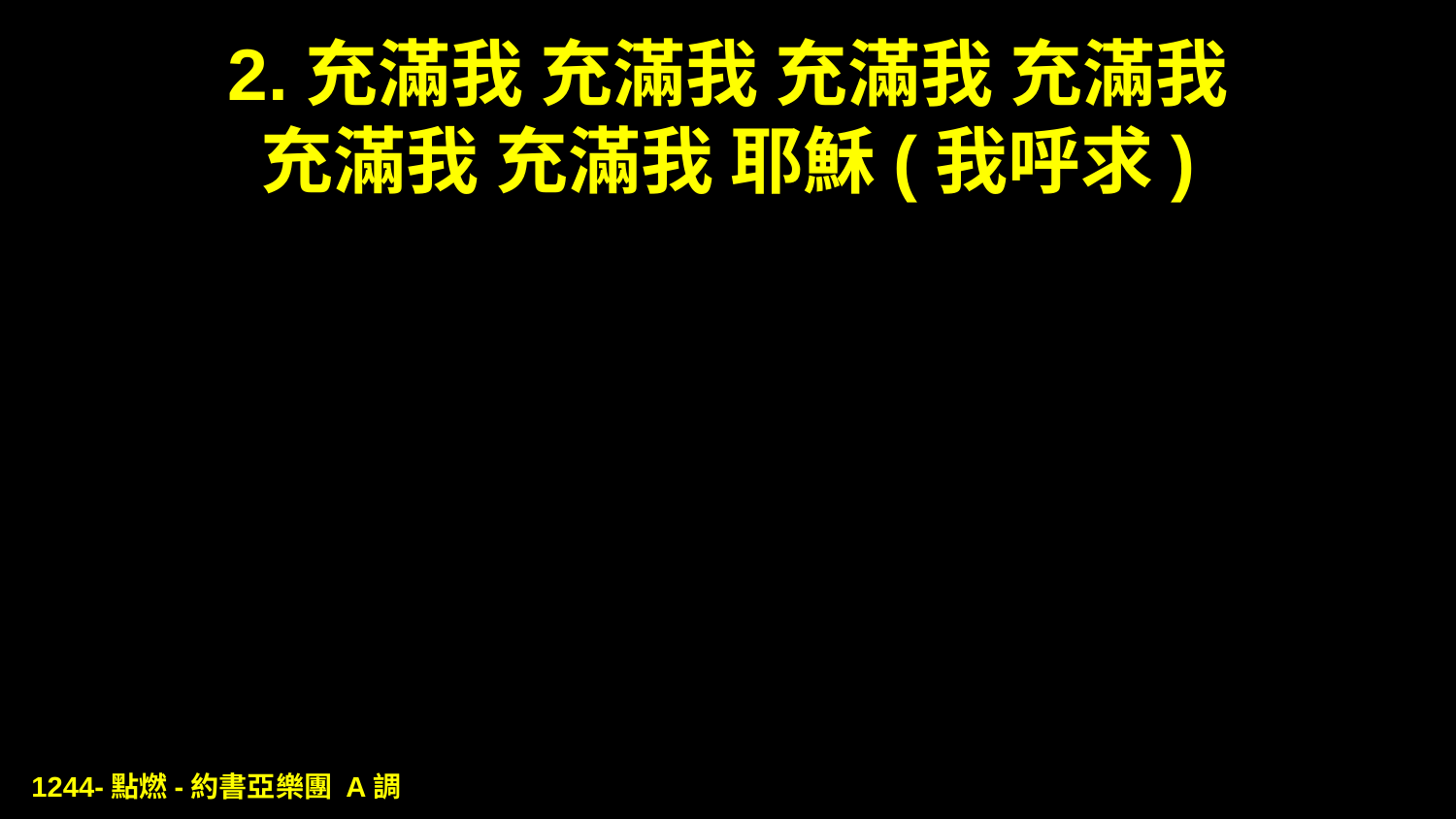

# 2.充滿我 充滿我 充滿我 充滿我 充滿我 充滿我 耶穌(我呼求)
1244-點燃-約書亞樂團 A調